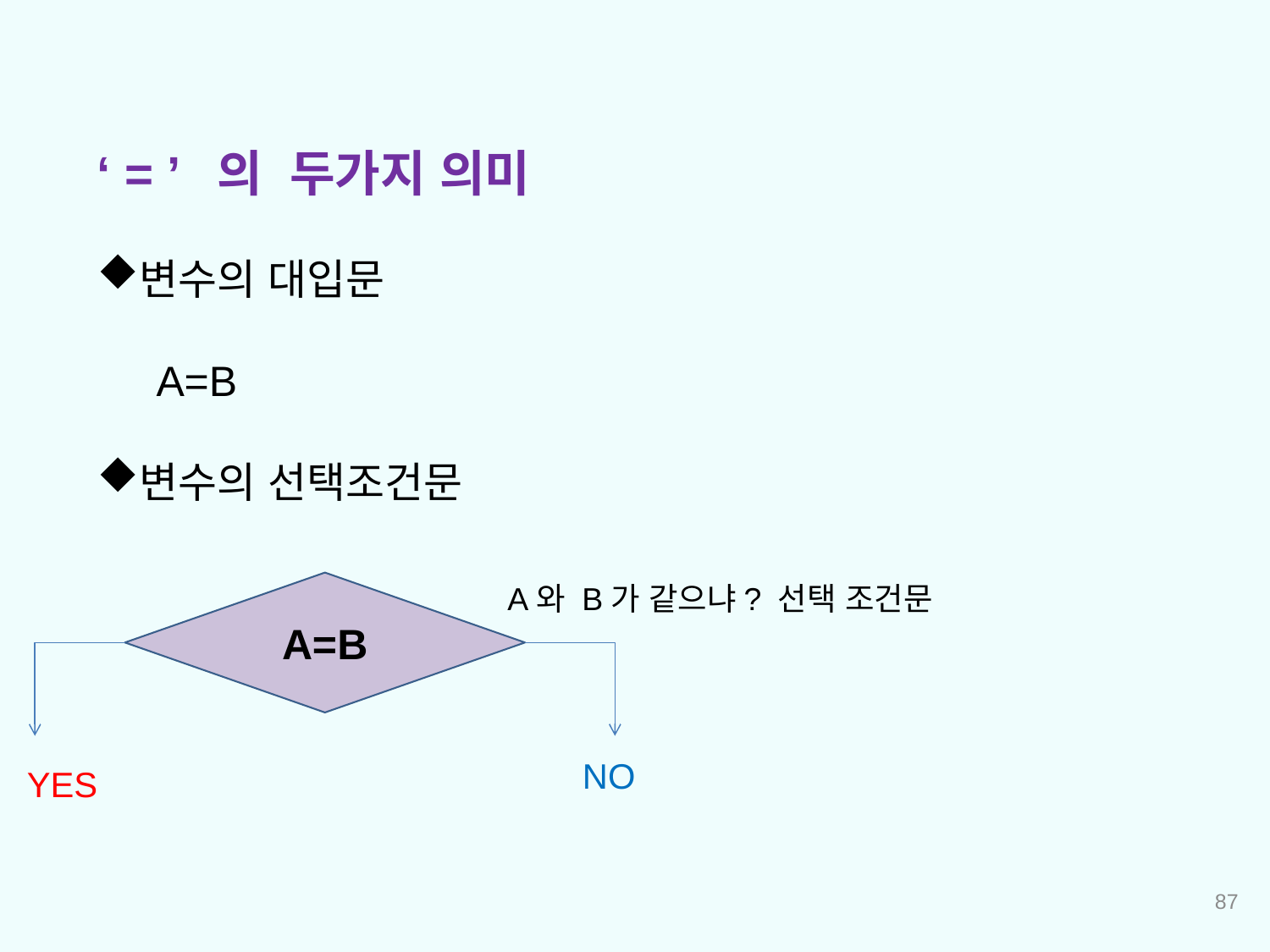

‘ = ’  의  두가지 의미

변수의 대입문

     A=B

변수의 선택조건문

A=B
A와 B가 같으냐? 선택 조건문
NO
YES
87